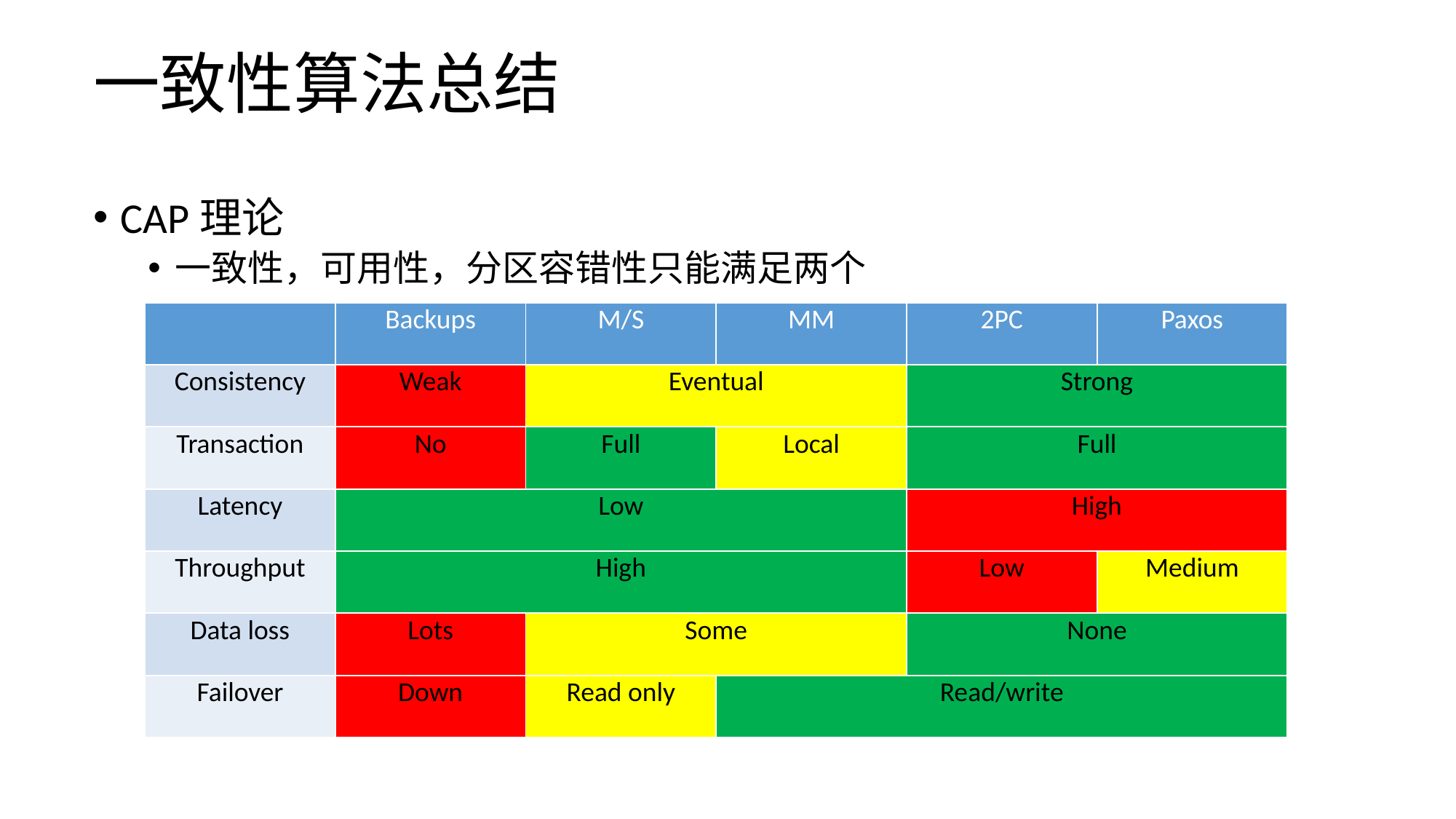

# 一致性算法总结
CAP理论
一致性，可用性，分区容错性只能满足两个
|  | Backups | M/S | MM | 2PC | Paxos |
| --- | --- | --- | --- | --- | --- |
| Consistency | Weak | Eventual |  | Strong |  |
| Transaction | No | Full | Local | Full |  |
| Latency | Low |  |  | High |  |
| Throughput | High |  |  | Low | Medium |
| Data loss | Lots | Some |  | None |  |
| Failover | Down | Read only | Read/write |  |  |